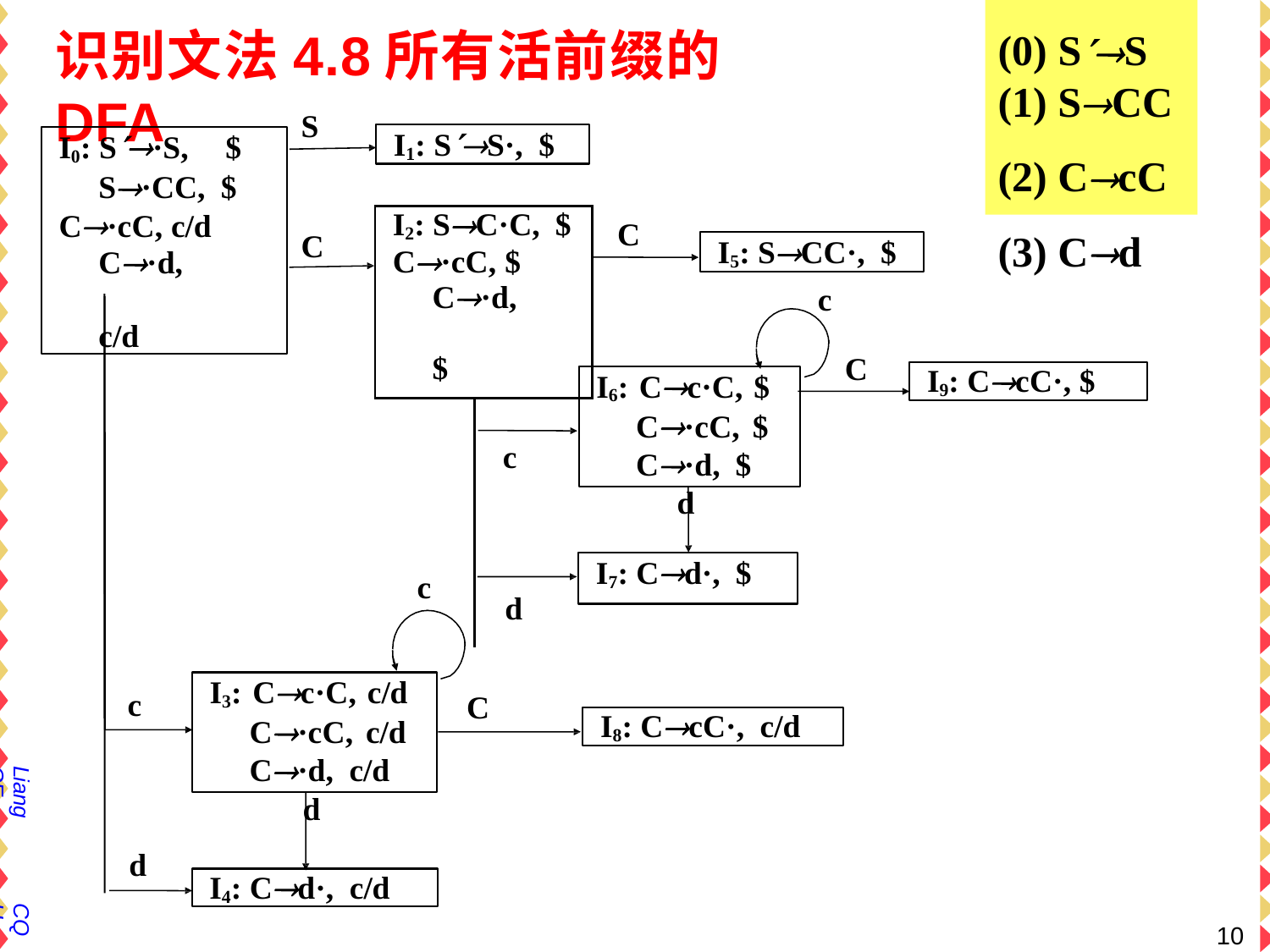

# (0) S′→S
识别文法4.8所有活前缀的DFA
S→CC
C→cC
C→d
S
I1: S′→S·, $
I0: S′→·S,	$  S→·CC, $
C→·cC, c/d  C→·d,	c/d

| I2: S→C·C, $ C→·cC, $ C→·d, $ |  |
| --- | --- |
|  | c d |
C
C
I5: S→CC·, $

c

C

I9: C→cC·, $
I6: C→c·C, $  C→·cC, $  C→·d, $
d

I7: C→d·, $

c

I3: C→c·C, c/d  C→·cC, c/d  C→·d, c/d
d

c
C
I8: C→cC·, c/d

Liang GE

d
I4: C→d·, c/d

CQU
106